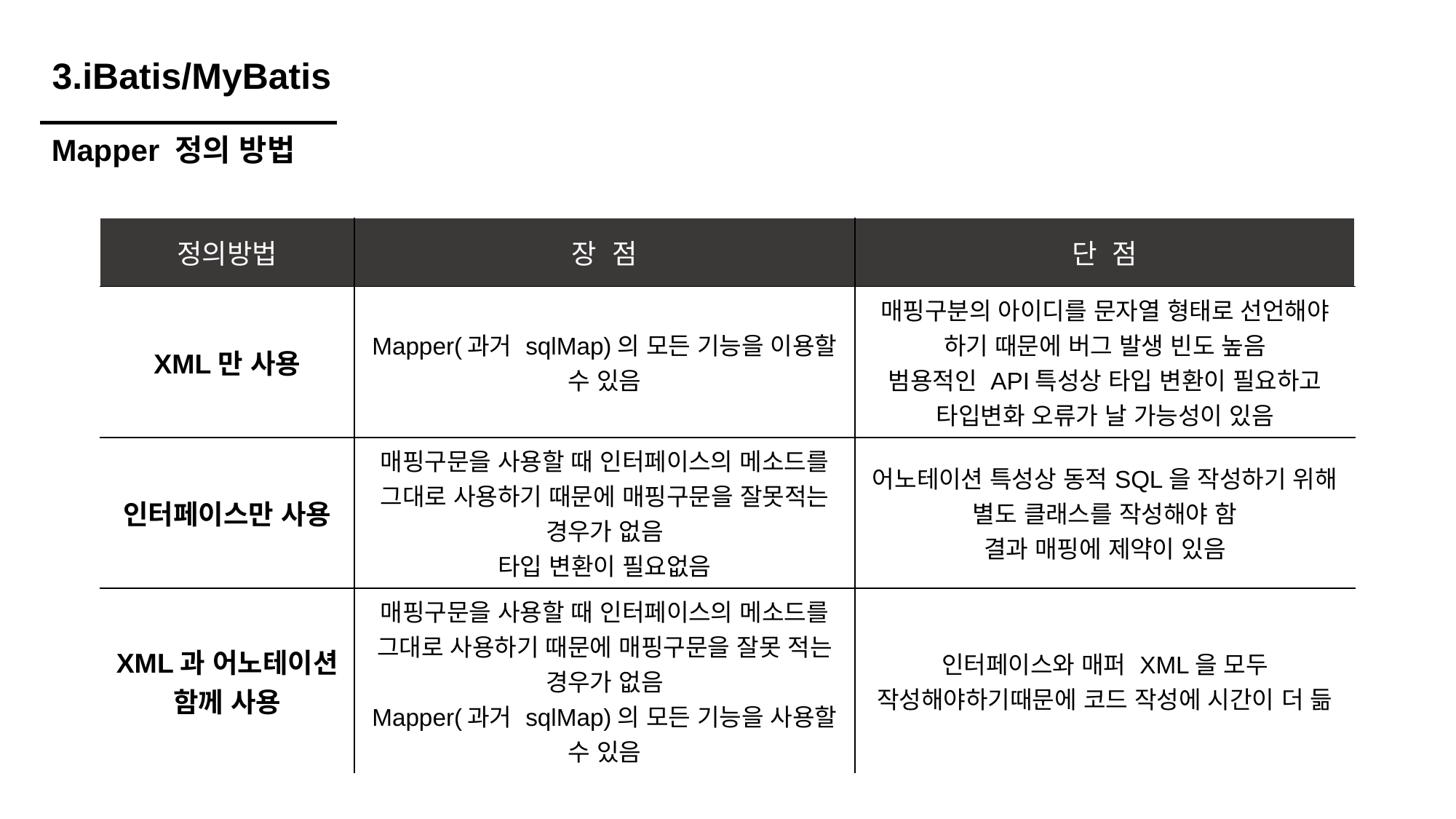

# 3.iBatis/MyBatis
Mapper 정의 방법
| 정의방법 | 장 점 | 단 점 |
| --- | --- | --- |
| XML만 사용 | Mapper(과거 sqlMap)의 모든 기능을 이용할 수 있음 | 매핑구분의 아이디를 문자열 형태로 선언해야 하기 때문에 버그 발생 빈도 높음 범용적인 API특성상 타입 변환이 필요하고 타입변화 오류가 날 가능성이 있음 |
| 인터페이스만 사용 | 매핑구문을 사용할 때 인터페이스의 메소드를 그대로 사용하기 때문에 매핑구문을 잘못적는 경우가 없음 타입 변환이 필요없음 | 어노테이션 특성상 동적SQL을 작성하기 위해 별도 클래스를 작성해야 함 결과 매핑에 제약이 있음 |
| XML과 어노테이션 함께 사용 | 매핑구문을 사용할 때 인터페이스의 메소드를 그대로 사용하기 때문에 매핑구문을 잘못 적는 경우가 없음 Mapper(과거 sqlMap)의 모든 기능을 사용할 수 있음 | 인터페이스와 매퍼 XML을 모두 작성해야하기때문에 코드 작성에 시간이 더 듦 |